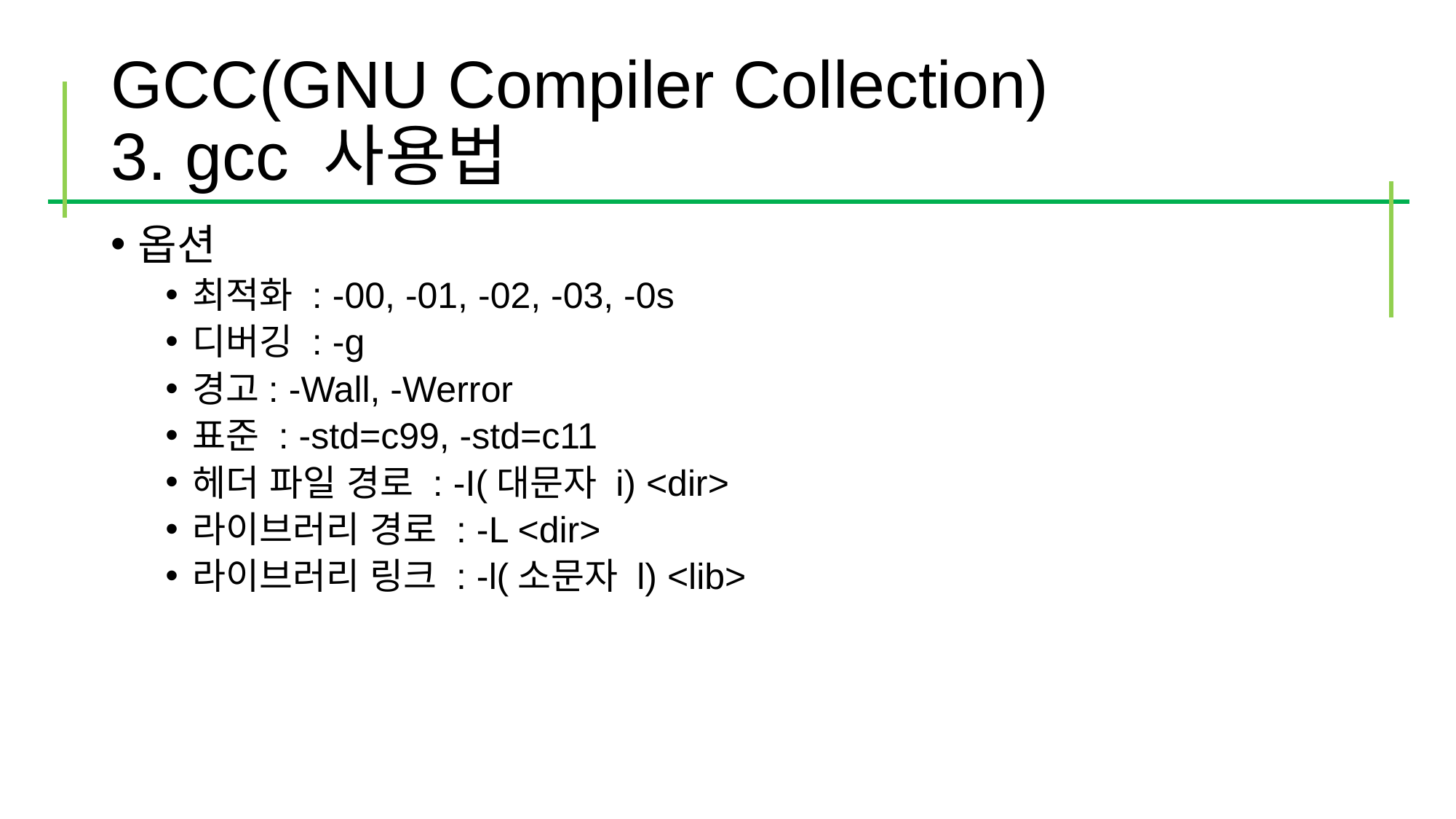

# GCC(GNU Compiler Collection) 3. gcc 사용법
옵션
최적화 : -00, -01, -02, -03, -0s
디버깅 : -g
경고: -Wall, -Werror
표준 : -std=c99, -std=c11
헤더 파일 경로 : -I(대문자 i) <dir>
라이브러리 경로 : -L <dir>
라이브러리 링크 : -l(소문자 l) <lib>